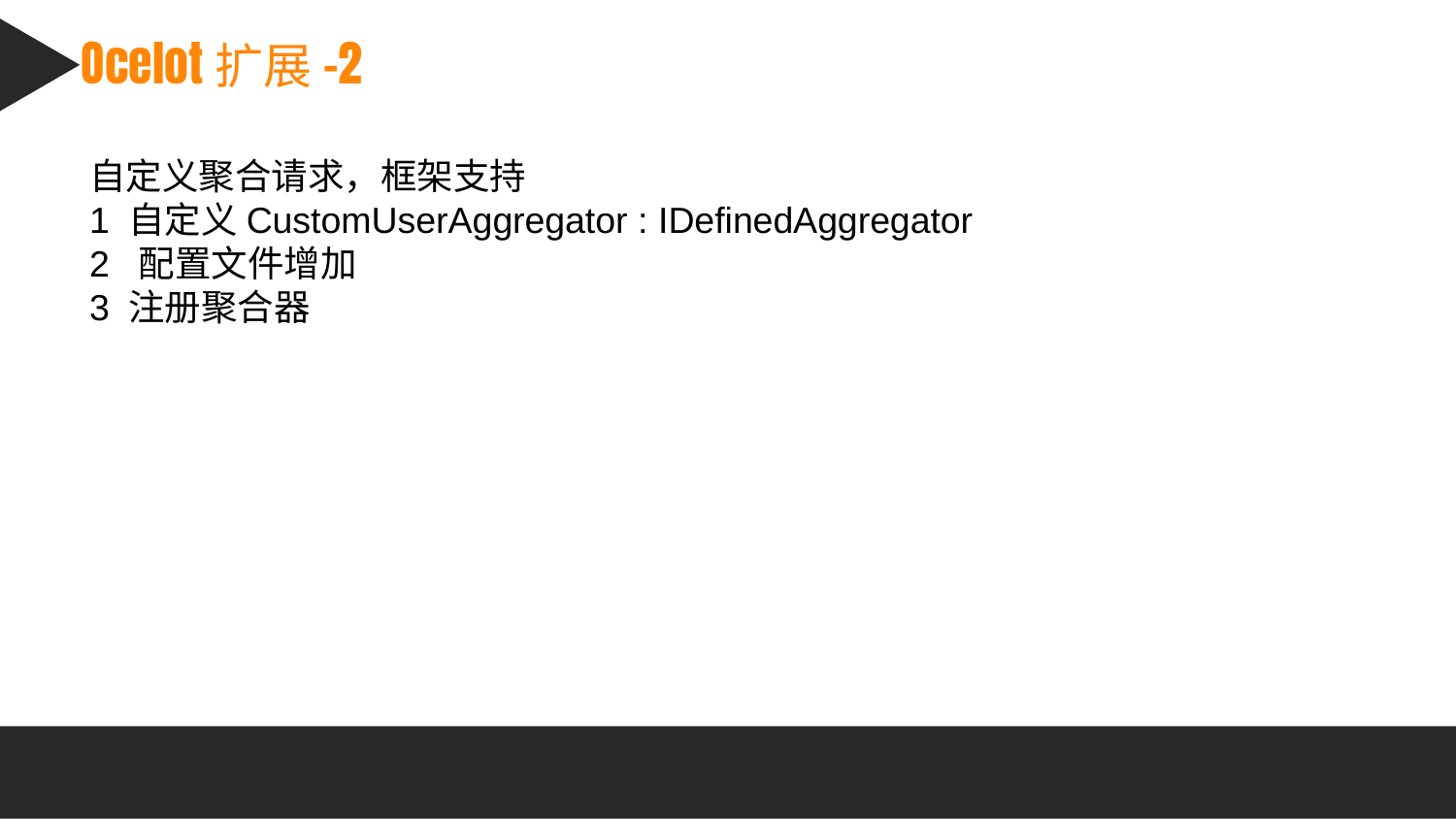

Ocelot扩展-2
自定义聚合请求，框架支持
1 自定义CustomUserAggregator : IDefinedAggregator
2  配置文件增加
3 注册聚合器